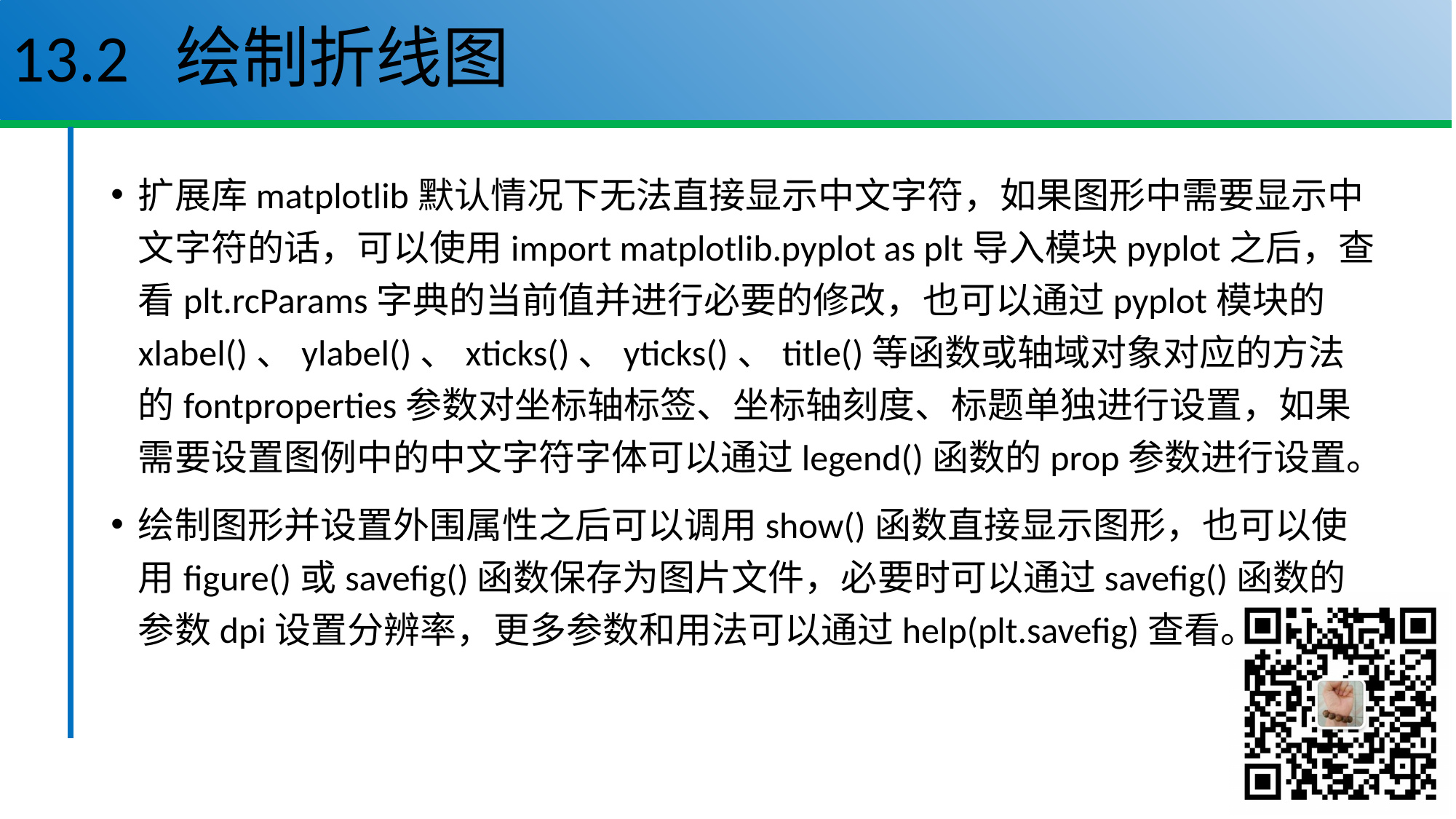

# 13.2  绘制折线图
扩展库matplotlib默认情况下无法直接显示中文字符，如果图形中需要显示中文字符的话，可以使用import matplotlib.pyplot as plt导入模块pyplot之后，查看plt.rcParams字典的当前值并进行必要的修改，也可以通过pyplot模块的xlabel()、ylabel()、xticks()、yticks()、title()等函数或轴域对象对应的方法的fontproperties参数对坐标轴标签、坐标轴刻度、标题单独进行设置，如果需要设置图例中的中文字符字体可以通过legend()函数的prop参数进行设置。
绘制图形并设置外围属性之后可以调用show()函数直接显示图形，也可以使用figure()或savefig()函数保存为图片文件，必要时可以通过savefig()函数的参数dpi设置分辨率，更多参数和用法可以通过help(plt.savefig)查看。
5